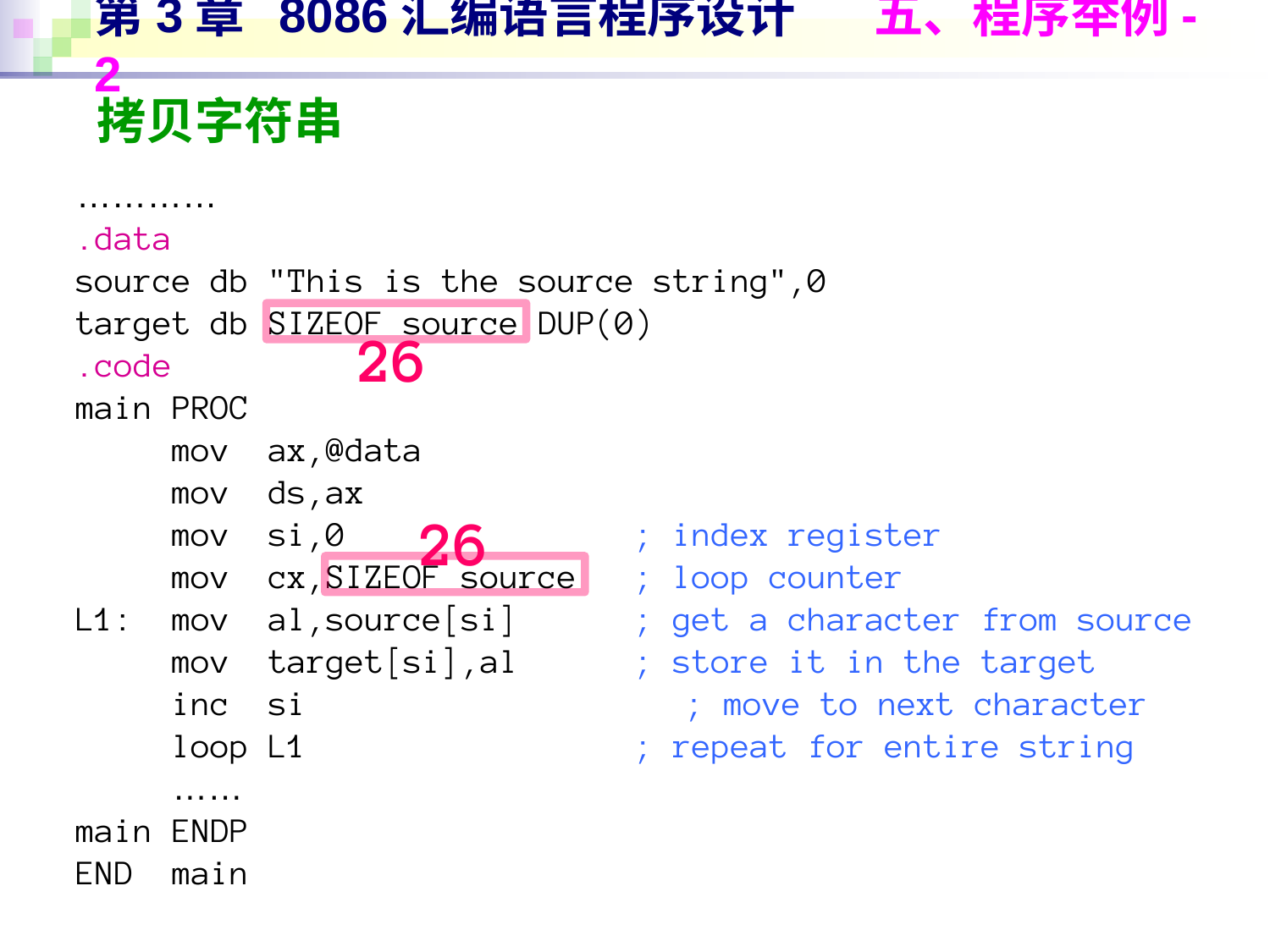

# 第3章  8086汇编语言程序设计       五、程序举例-2
拷贝字符串
…………
.data
source db "This is the source string",0
target db SIZEOF source DUP(0)
.code
main PROC
     mov  ax,@data
     mov  ds,ax
     mov  si,0               ; index register
     mov  cx,SIZEOF source   ; loop counter
L1:  mov  al,source[si]      ; get a character from source
     mov  target[si],al      ; store it in the target
     inc  si	                ; move to next character
     loop L1                 ; repeat for entire string
     ……
main ENDP
END  main

26
26

25